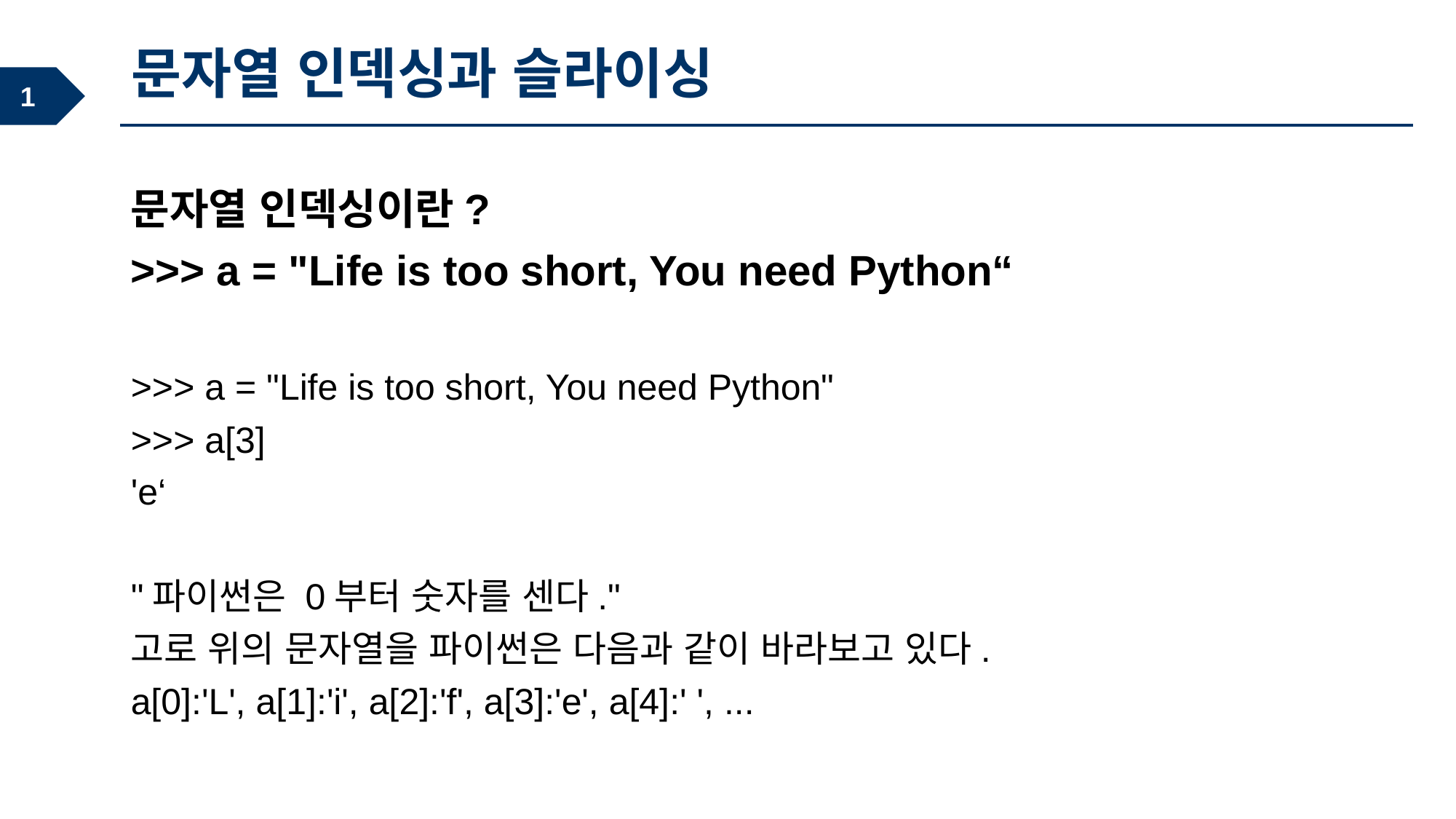

문자열 인덱싱과 슬라이싱
문자열 인덱싱이란?
>>> a = "Life is too short, You need Python“

>>> a = "Life is too short, You need Python"
>>> a[3]
'e‘

"파이썬은 0부터 숫자를 센다."
고로 위의 문자열을 파이썬은 다음과 같이 바라보고 있다.
a[0]:'L', a[1]:'i', a[2]:'f', a[3]:'e', a[4]:' ', ...